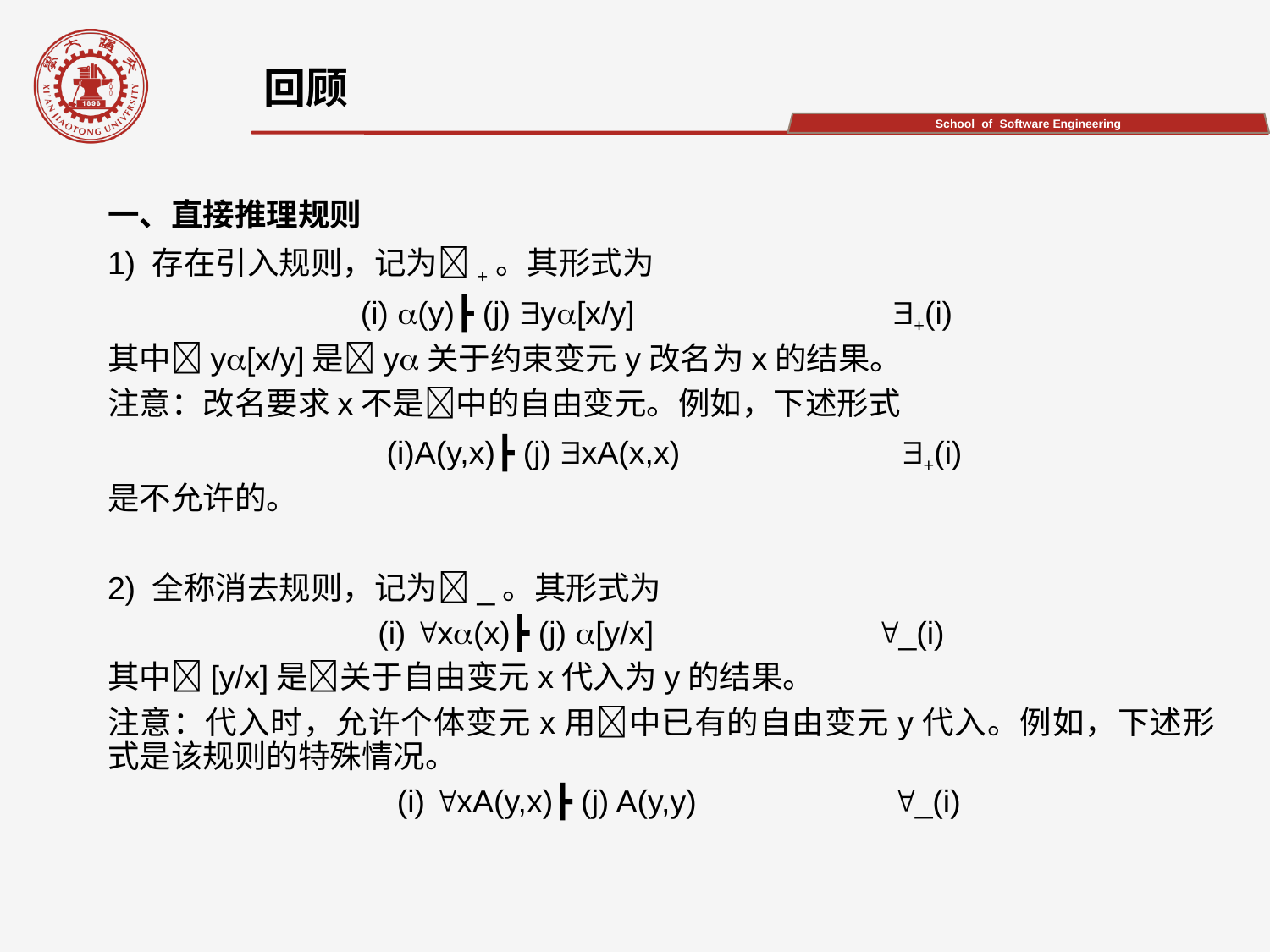

回顾

一、直接推理规则
1) 存在引入规则，记为∃+。其形式为
(i) α(y)┣ (j) ∃yα[x/y]                             ∃+(i)
其中∃yα[x/y]是∃yα关于约束变元y改名为x的结果。
注意：改名要求x不是α中的自由变元。例如，下述形式
    (i)A(y,x)┣ (j) ∃xA(x,x)                         ∃+(i)
是不允许的。

2) 全称消去规则，记为∀_。其形式为
(i) ∀xα(x)┣ (j) α[y/x]                         ∀_(i)
其中α[y/x]是α关于自由变元x代入为y的结果。
注意：代入时，允许个体变元x用α中已有的自由变元y代入。例如，下述形式是该规则的特殊情况。
    (i) ∀xA(y,x)┣ (j) A(y,y)                      ∀_(i)